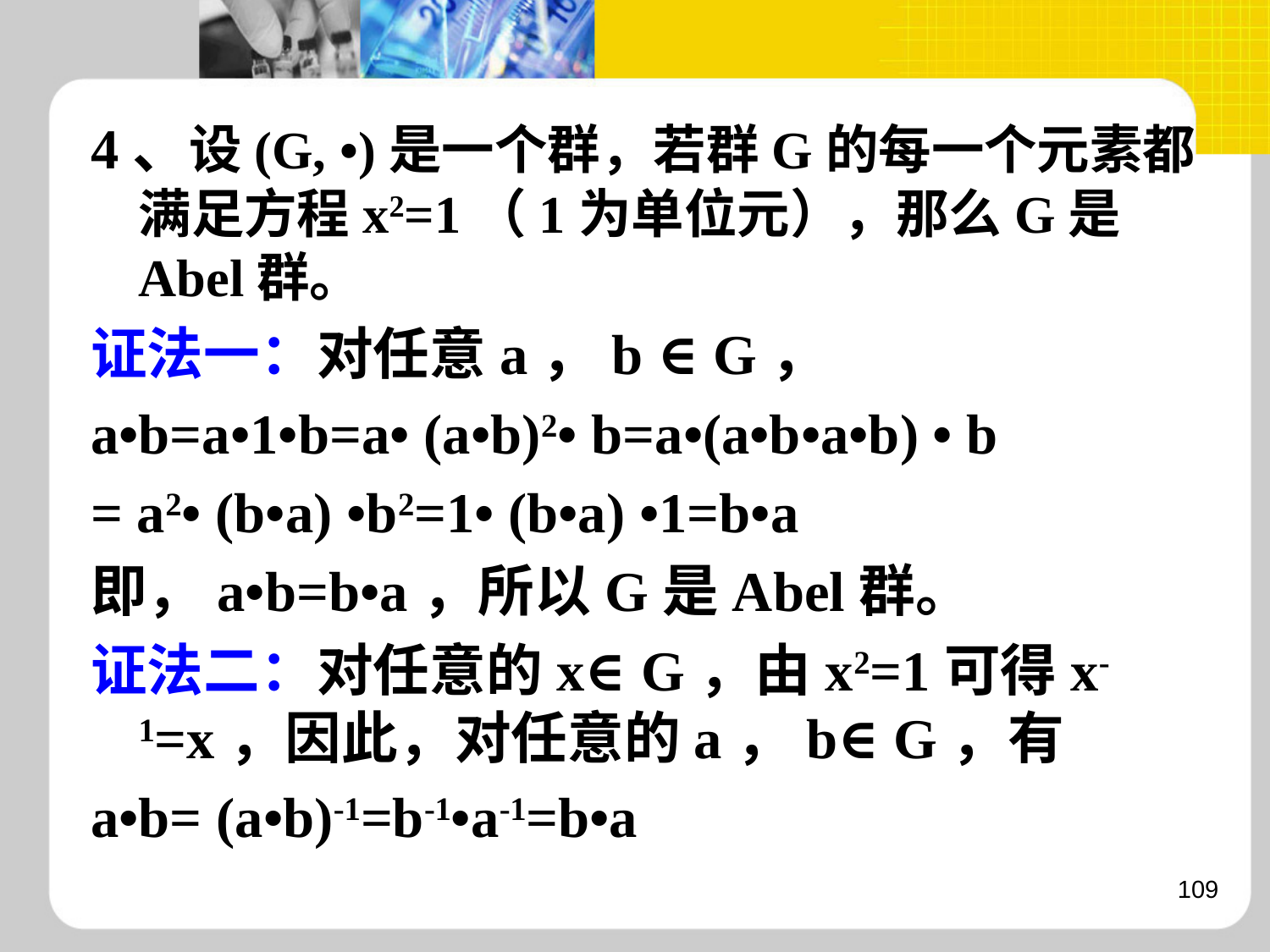

4、设(G, •)是一个群，若群G的每一个元素都满足方程x2=1（1为单位元），那么G是Abel群。
证法一：对任意a，b ∈G，
a•b=a•1•b=a• (a•b)2• b=a•(a•b•a•b) • b
= a2• (b•a) •b2=1• (b•a) •1=b•a
即，a•b=b•a，所以G是Abel群。
证法二：对任意的x∈G，由x2=1可得x-1=x，因此，对任意的a，b∈G，有
a•b= (a•b)-1=b-1•a-1=b•a

109